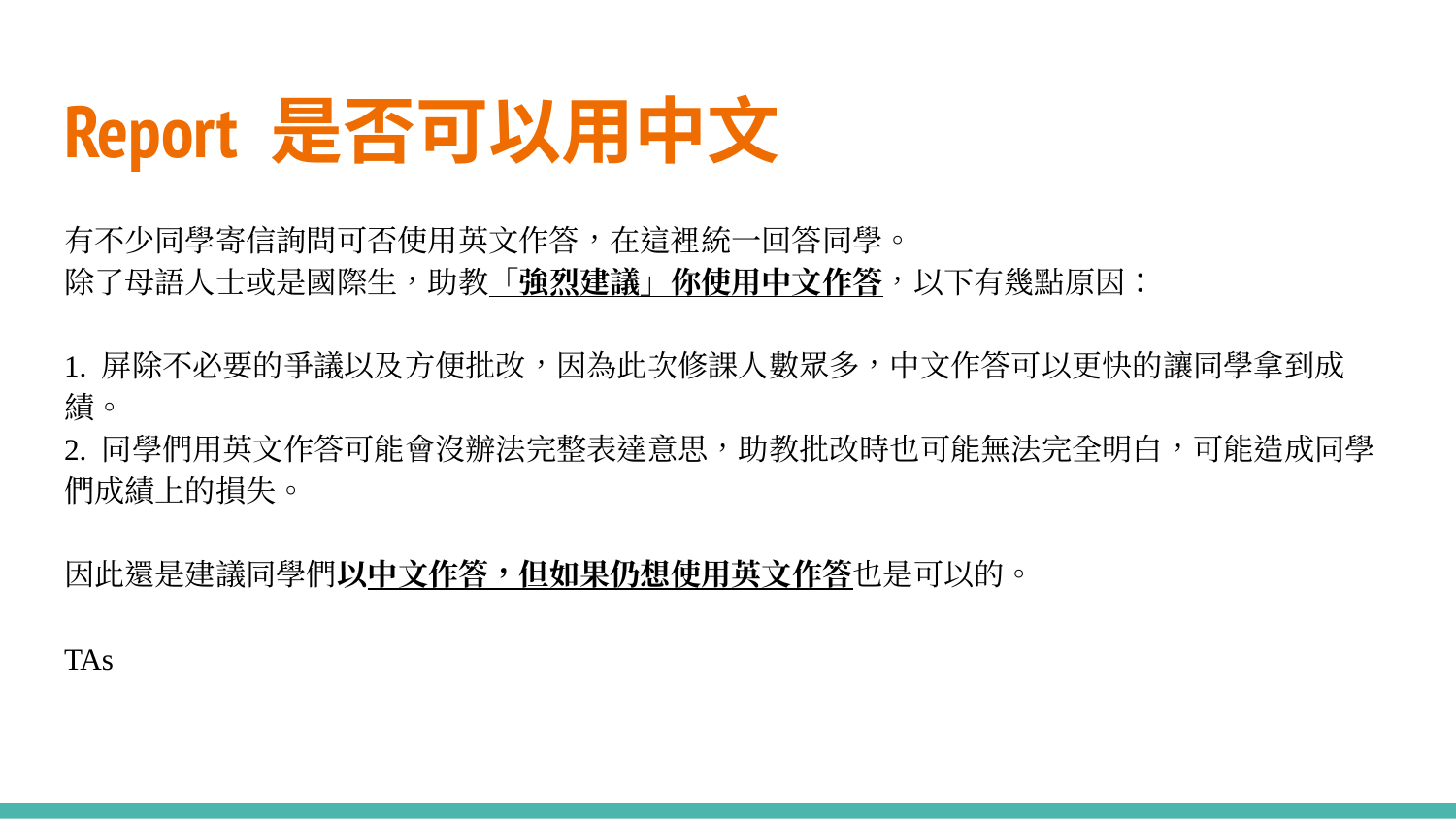

# Report 是否可以用中文
有不少同學寄信詢問可否使用英文作答，在這裡統一回答同學。
除了母語人士或是國際生，助教「強烈建議」你使用中文作答，以下有幾點原因：

1. 屏除不必要的爭議以及方便批改，因為此次修課人數眾多，中文作答可以更快的讓同學拿到成績。
2. 同學們用英文作答可能會沒辦法完整表達意思，助教批改時也可能無法完全明白，可能造成同學們成績上的損失。

因此還是建議同學們以中文作答，但如果仍想使用英文作答也是可以的。

TAs